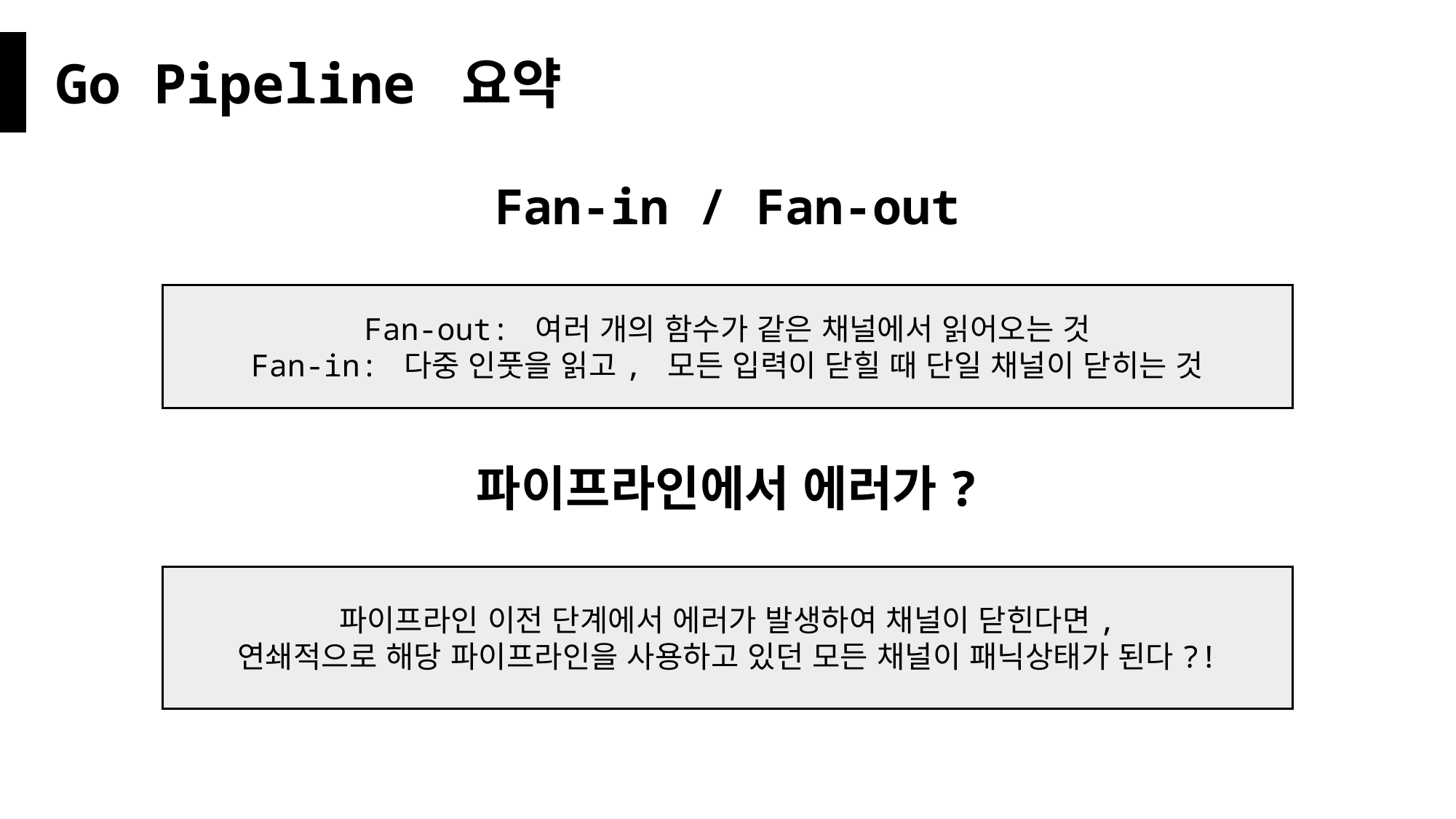

Go Pipeline 요약
Fan-in / Fan-out
Fan-out: 여러 개의 함수가 같은 채널에서 읽어오는 것
Fan-in: 다중 인풋을 읽고, 모든 입력이 닫힐 때 단일 채널이 닫히는 것
파이프라인에서 에러가?
파이프라인 이전 단계에서 에러가 발생하여 채널이 닫힌다면,
연쇄적으로 해당 파이프라인을 사용하고 있던 모든 채널이 패닉상태가 된다?!